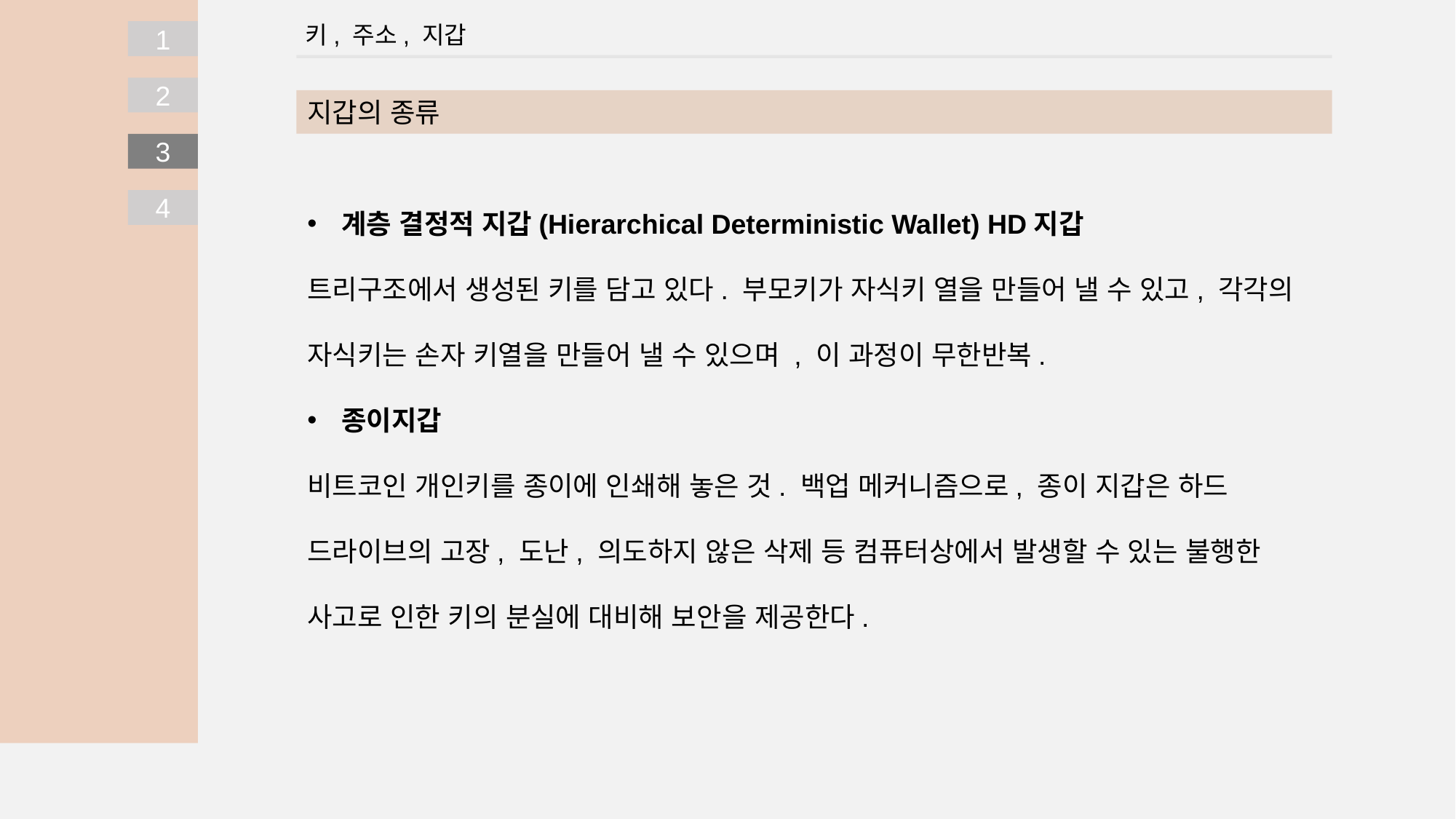

키, 주소, 지갑

1

2
지갑의 종류
3
계층 결정적 지갑(Hierarchical Deterministic Wallet) HD지갑
트리구조에서 생성된 키를 담고 있다. 부모키가 자식키 열을 만들어 낼 수 있고, 각각의 자식키는 손자 키열을 만들어 낼 수 있으며 , 이 과정이 무한반복.
종이지갑
비트코인 개인키를 종이에 인쇄해 놓은 것. 백업 메커니즘으로, 종이 지갑은 하드 드라이브의 고장, 도난, 의도하지 않은 삭제 등 컴퓨터상에서 발생할 수 있는 불행한 사고로 인한 키의 분실에 대비해 보안을 제공한다.
4